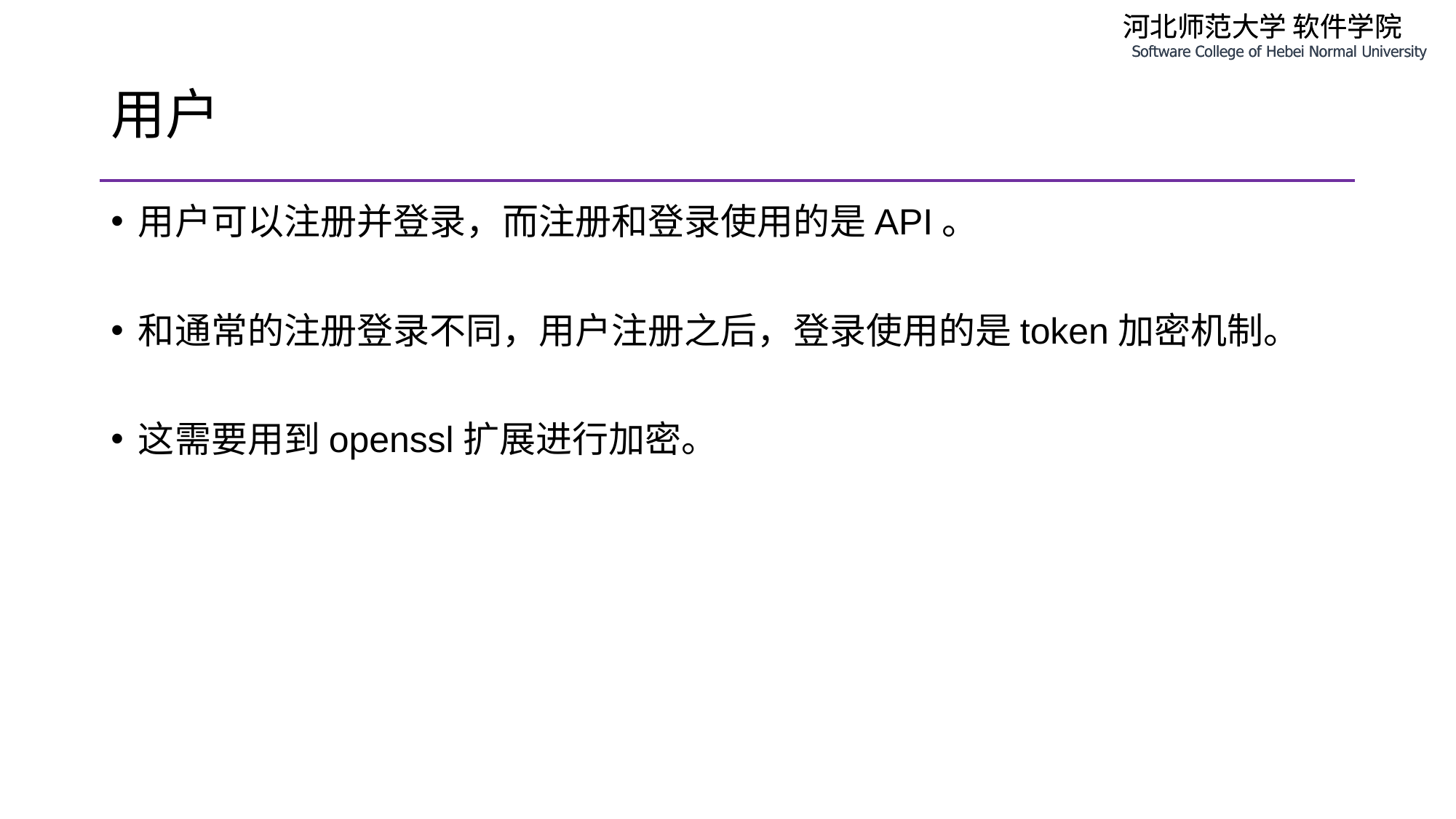

# 用户
用户可以注册并登录，而注册和登录使用的是API。

和通常的注册登录不同，用户注册之后，登录使用的是token加密机制。

这需要用到openssl扩展进行加密。